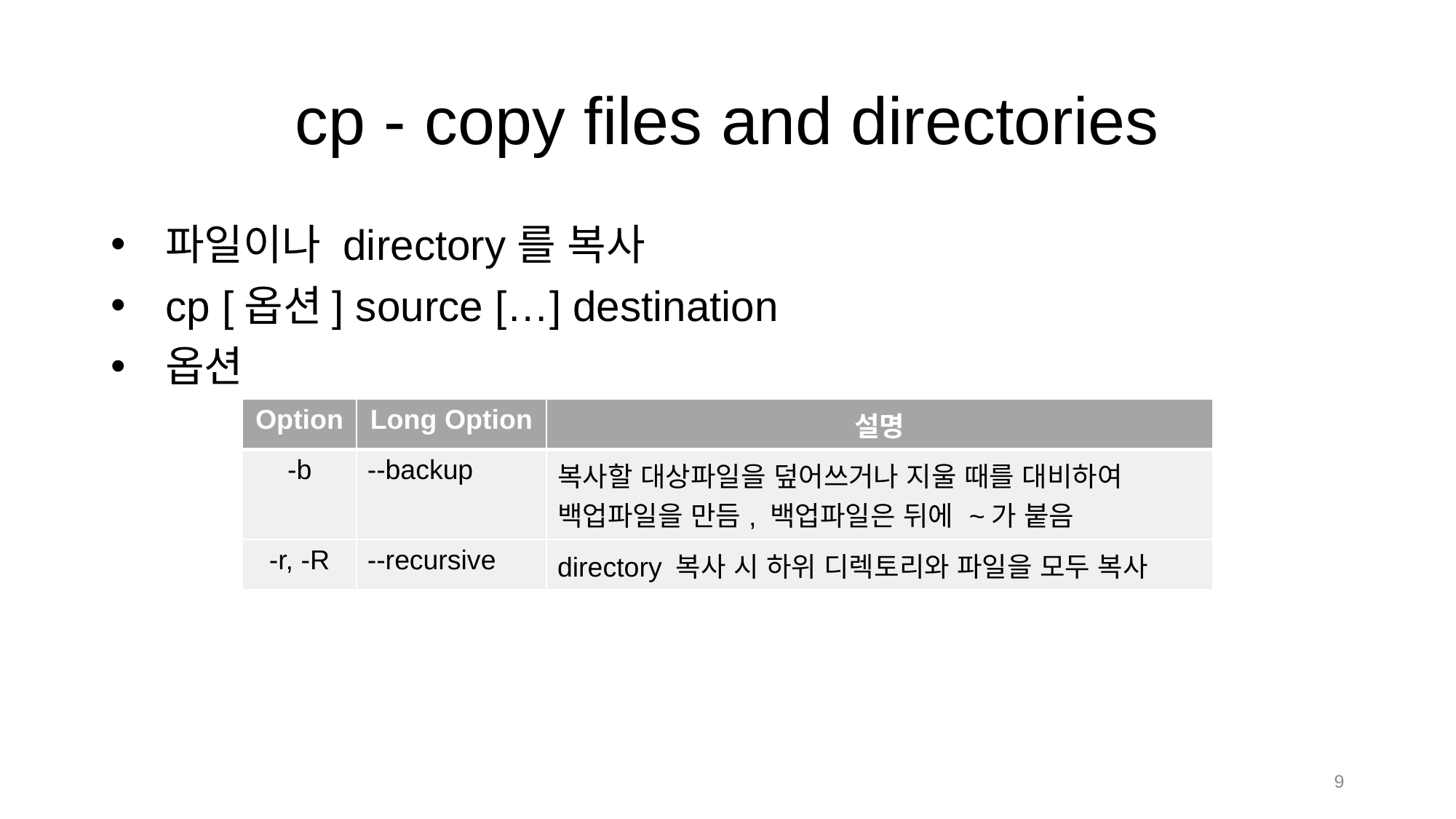

# cp - copy files and directories
파일이나 directory를 복사
cp [옵션] source […] destination
옵션

| Option | Long Option | 설명 |
| --- | --- | --- |
| -b | --backup | 복사할 대상파일을 덮어쓰거나 지울 때를 대비하여 백업파일을 만듬, 백업파일은 뒤에 ~가 붙음 |
| -r, -R | --recursive | directory 복사 시 하위 디렉토리와 파일을 모두 복사 |
9